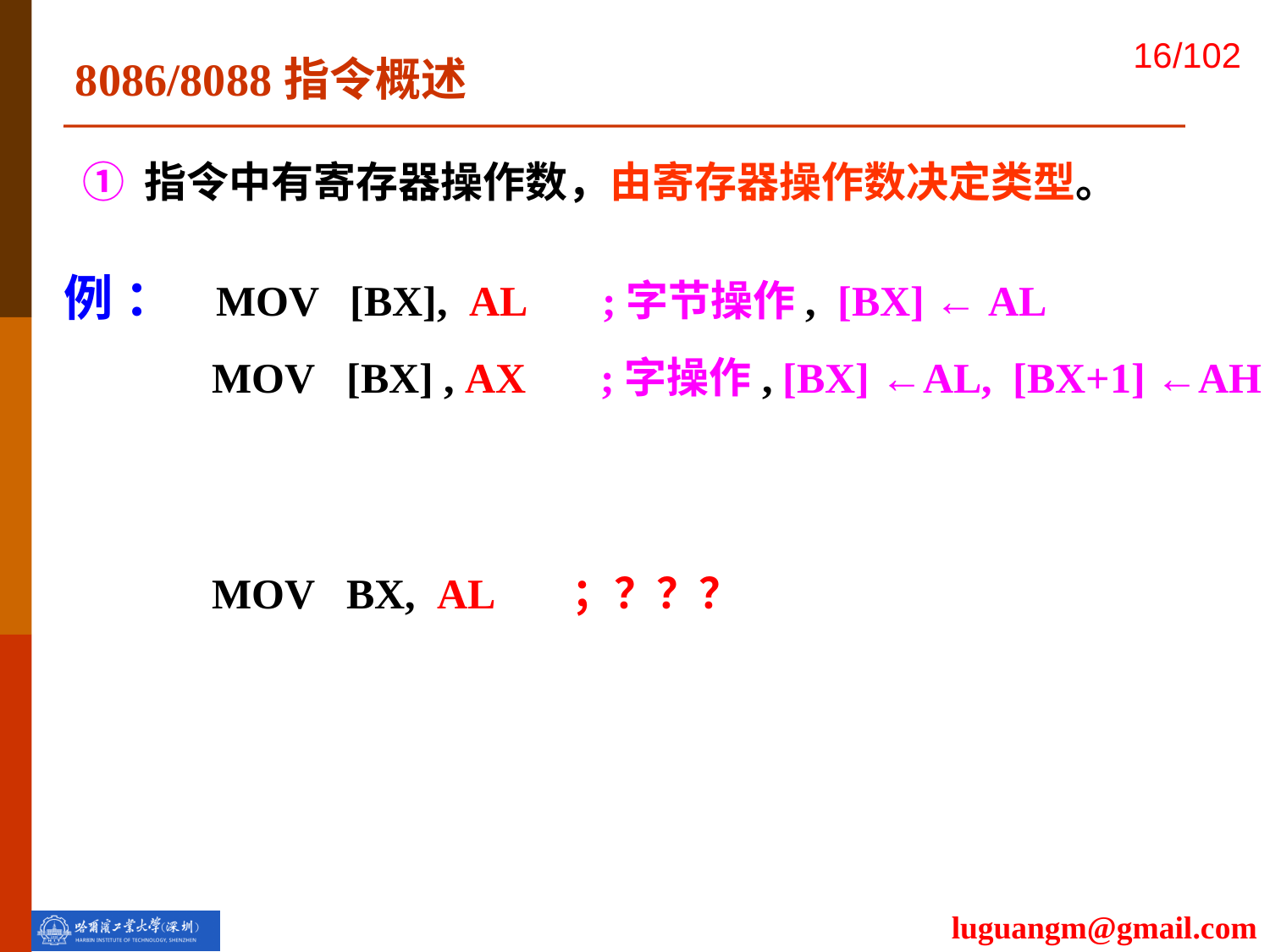

8086/8088指令概述
① 指令中有寄存器操作数，由寄存器操作数决定类型。
例 ：   MOV   [BX],  AL       ;字节操作,  [BX] ← AL
  MOV   [BX] , AX       ;字操作, [BX] ←AL,  [BX+1] ←AH

  MOV   BX,  AL	；？？？